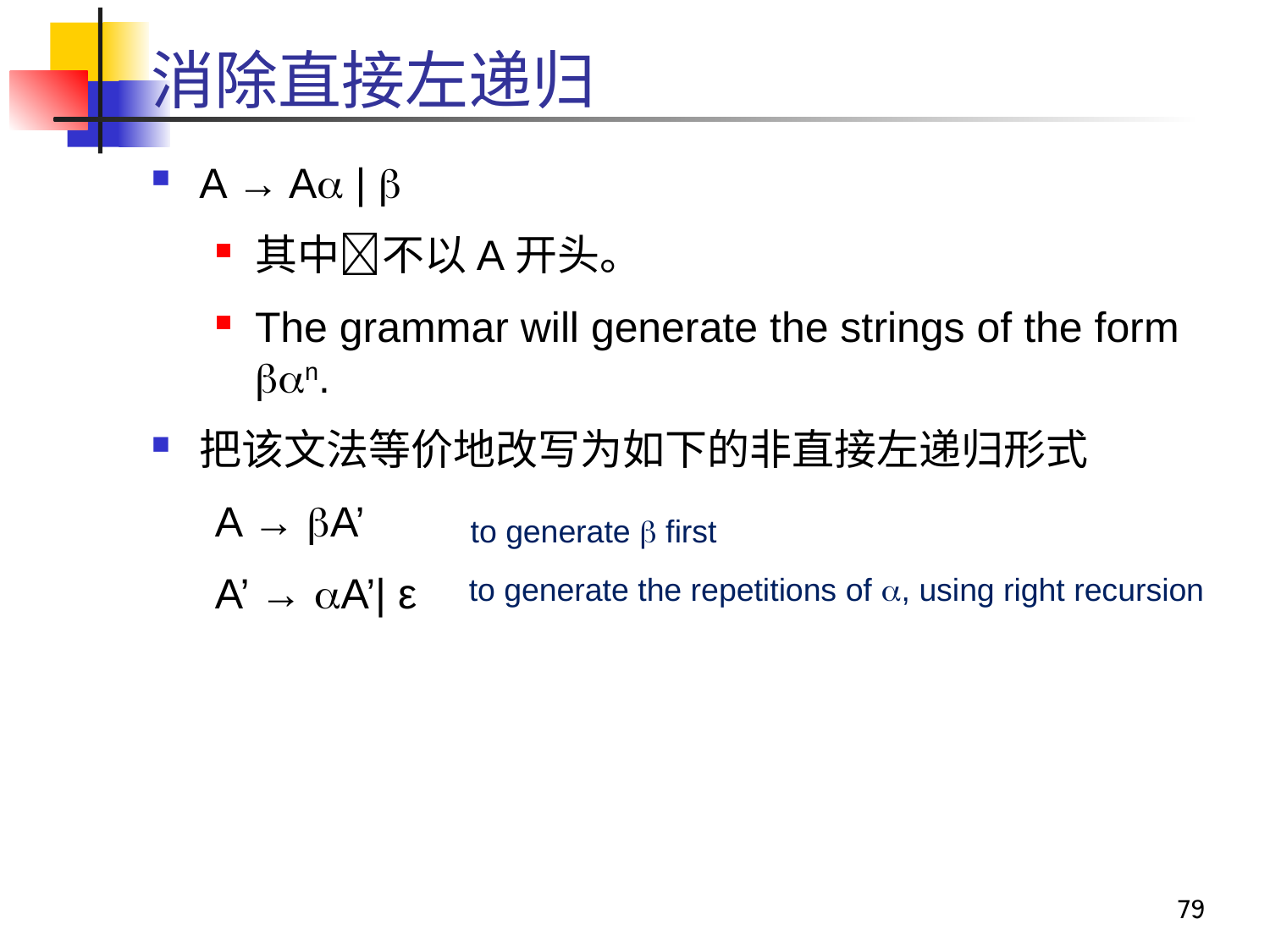

# 消除直接左递归
A → Aα | β
其中β不以A开头。
The grammar will generate the strings of the form βαn.
把该文法等价地改写为如下的非直接左递归形式
A → βA’
A’ → αA’| ε
to generate β first
to generate the repetitions of α, using right recursion
79